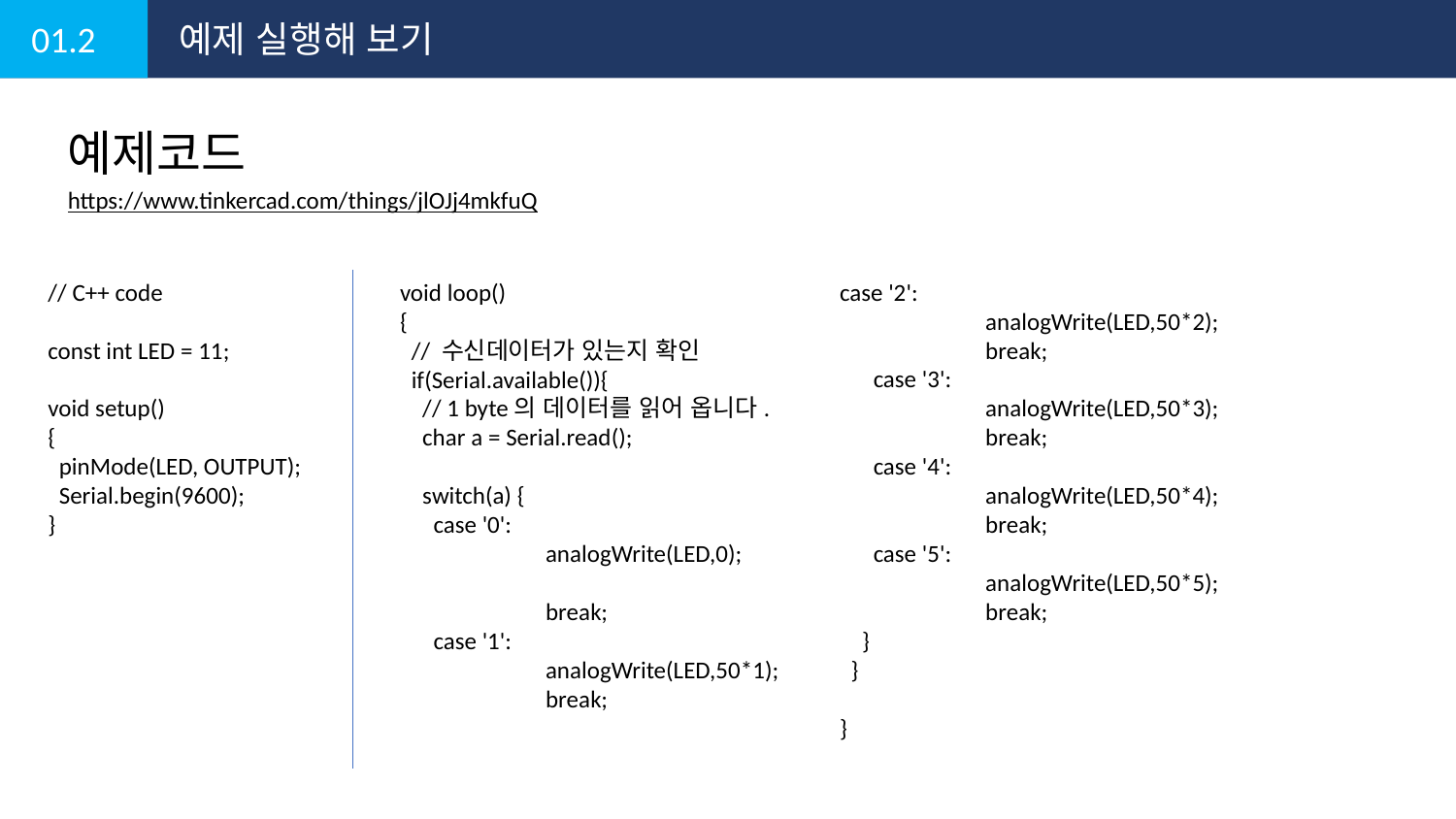

01.2
예제 실행해 보기
예제코드
https://www.tinkercad.com/things/jlOJj4mkfuQ
// C++ code

const int LED = 11;

void setup()
{
  pinMode(LED, OUTPUT);
  Serial.begin(9600);
}
void loop()
{
  // 수신데이터가 있는지 확인
  if(Serial.available()){
    // 1 byte의 데이터를 읽어 옵니다.
    char a = Serial.read();

    switch(a) {
      case '0':
      	analogWrite(LED,0);
      	break;
      case '1':
      	analogWrite(LED,50*1);
      	break;
case '2':
      	analogWrite(LED,50*2);
      	break;
      case '3':
      	analogWrite(LED,50*3);
      	break;
      case '4':
      	analogWrite(LED,50*4);
      	break;
      case '5':
      	analogWrite(LED,50*5);
      	break;
    }
  }

}